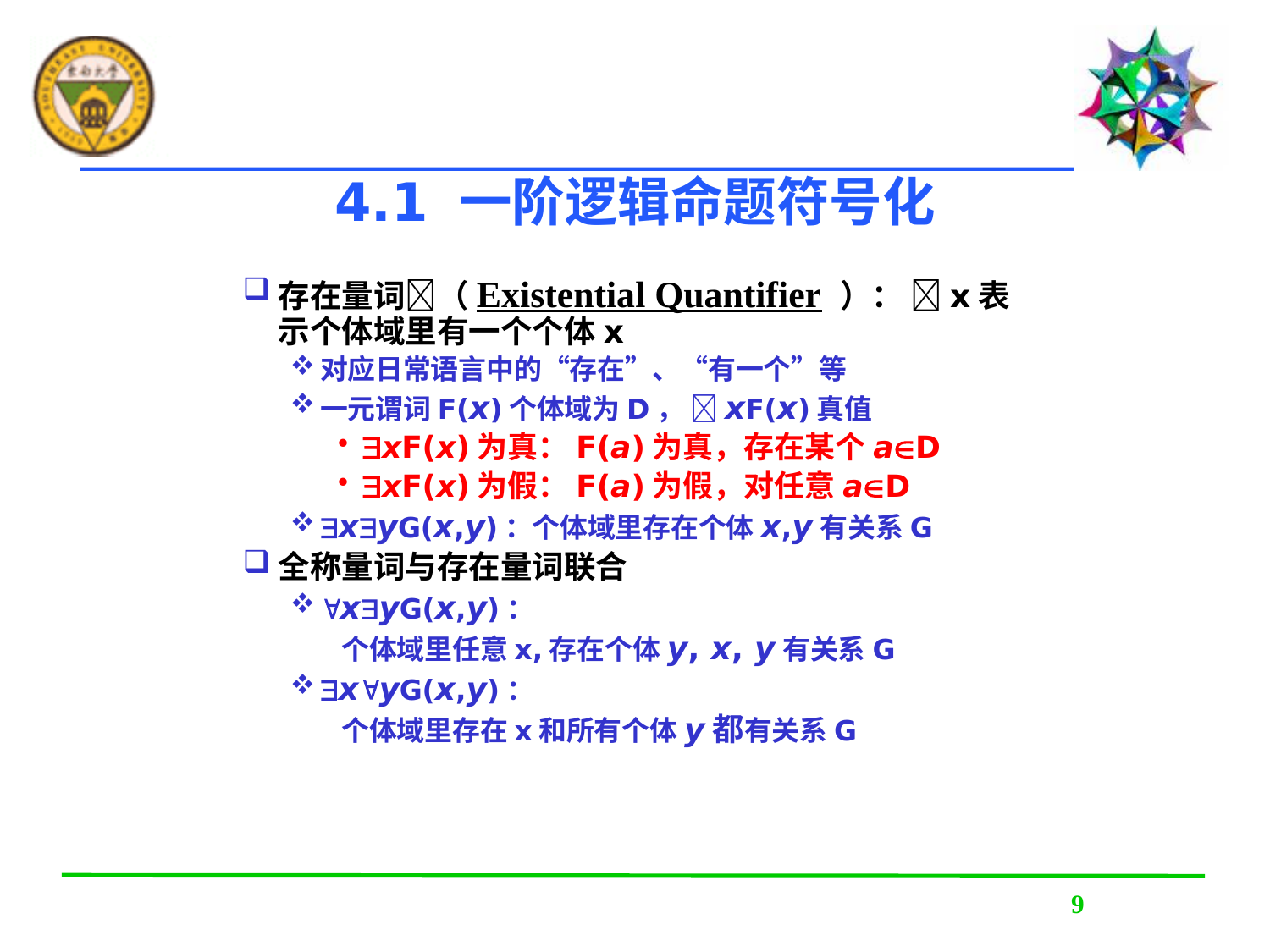

4.1 一阶逻辑命题符号化
存在量词∃（Existential Quantifier ）： ∃x表示个体域里有一个个体x
对应日常语言中的“存在”、“有一个”等
一元谓词F(x)个体域为D， ∃xF(x)真值
∃xF(x)为真：F(a)为真，存在某个a∈D
∃xF(x)为假：F(a)为假，对任意a∈D
∃x∃yG(x,y)：个体域里存在个体x,y有关系G
全称量词与存在量词联合
∀x∃yG(x,y)：
       个体域里任意x,存在个体y, x, y有关系G
∃x∀yG(x,y)：
       个体域里存在x和所有个体y都有关系G